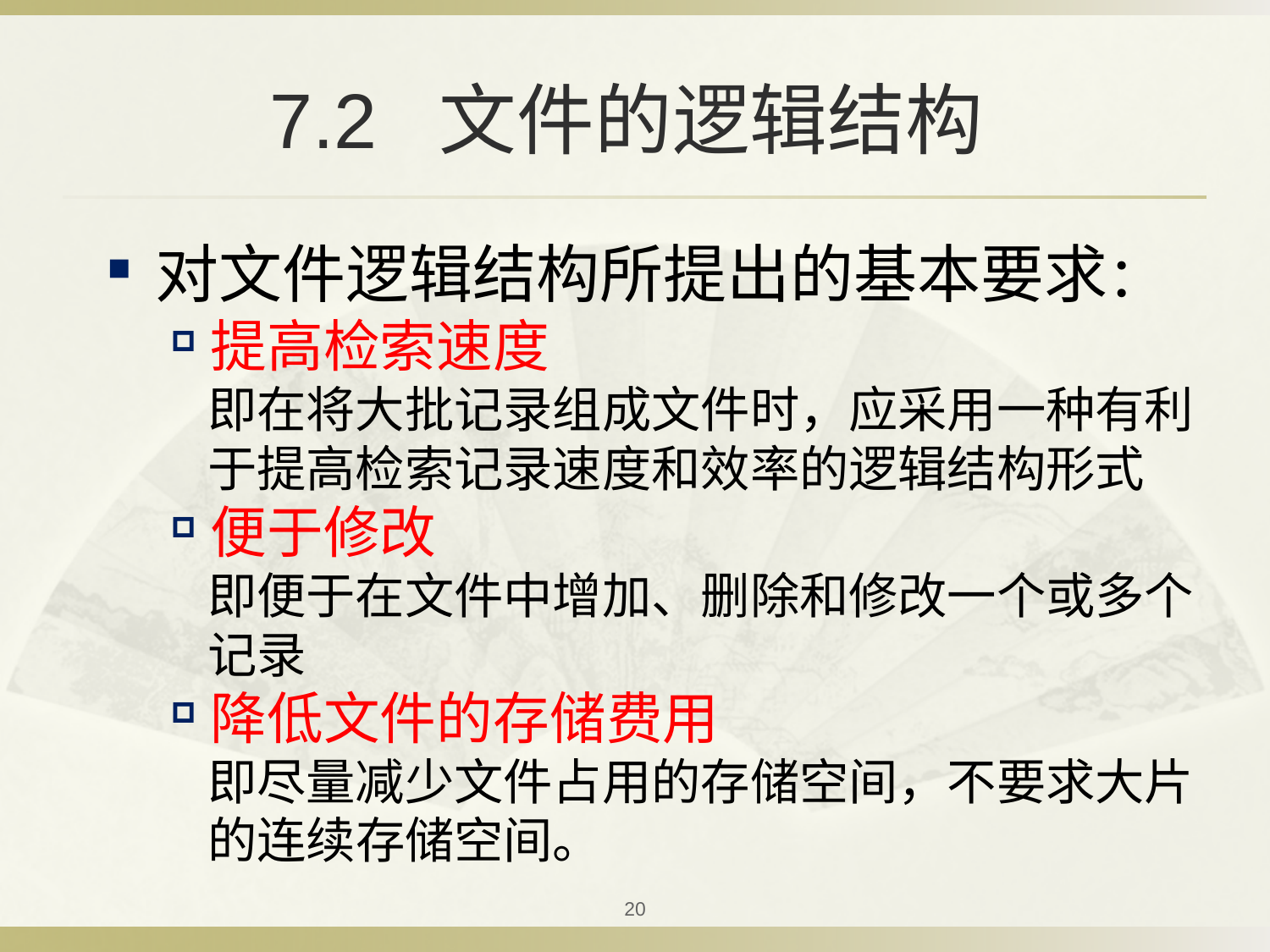

# 7.2  文件的逻辑结构
对文件逻辑结构所提出的基本要求：
提高检索速度
即在将大批记录组成文件时，应采用一种有利于提高检索记录速度和效率的逻辑结构形式
便于修改
即便于在文件中增加、删除和修改一个或多个记录
降低文件的存储费用
即尽量减少文件占用的存储空间，不要求大片的连续存储空间。
20